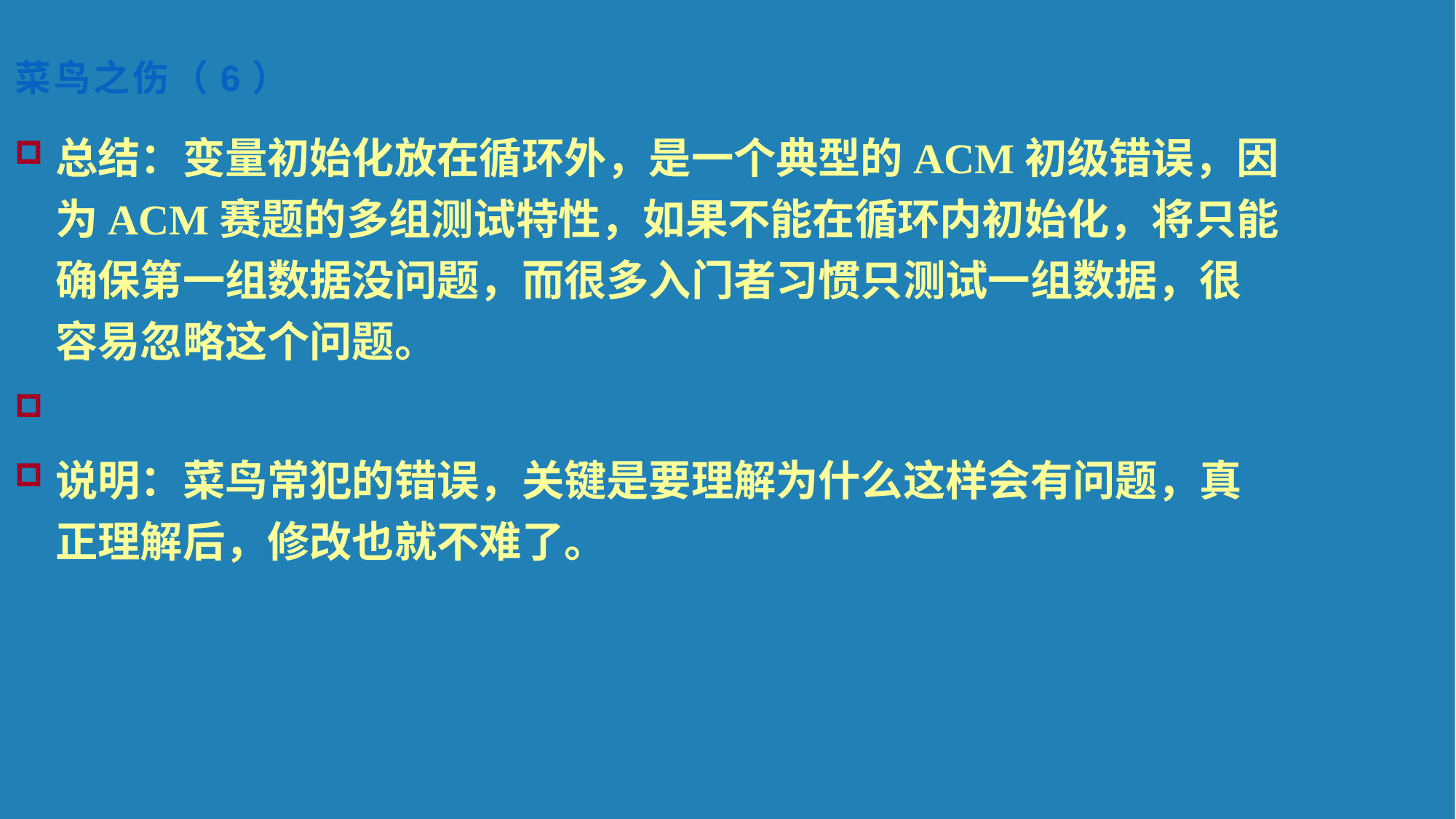

菜鸟之伤（6）
总结：变量初始化放在循环外，是一个典型的ACM初级错误，因为ACM赛题的多组测试特性，如果不能在循环内初始化，将只能确保第一组数据没问题，而很多入门者习惯只测试一组数据，很容易忽略这个问题。

说明：菜鸟常犯的错误，关键是要理解为什么这样会有问题，真正理解后，修改也就不难了。

95